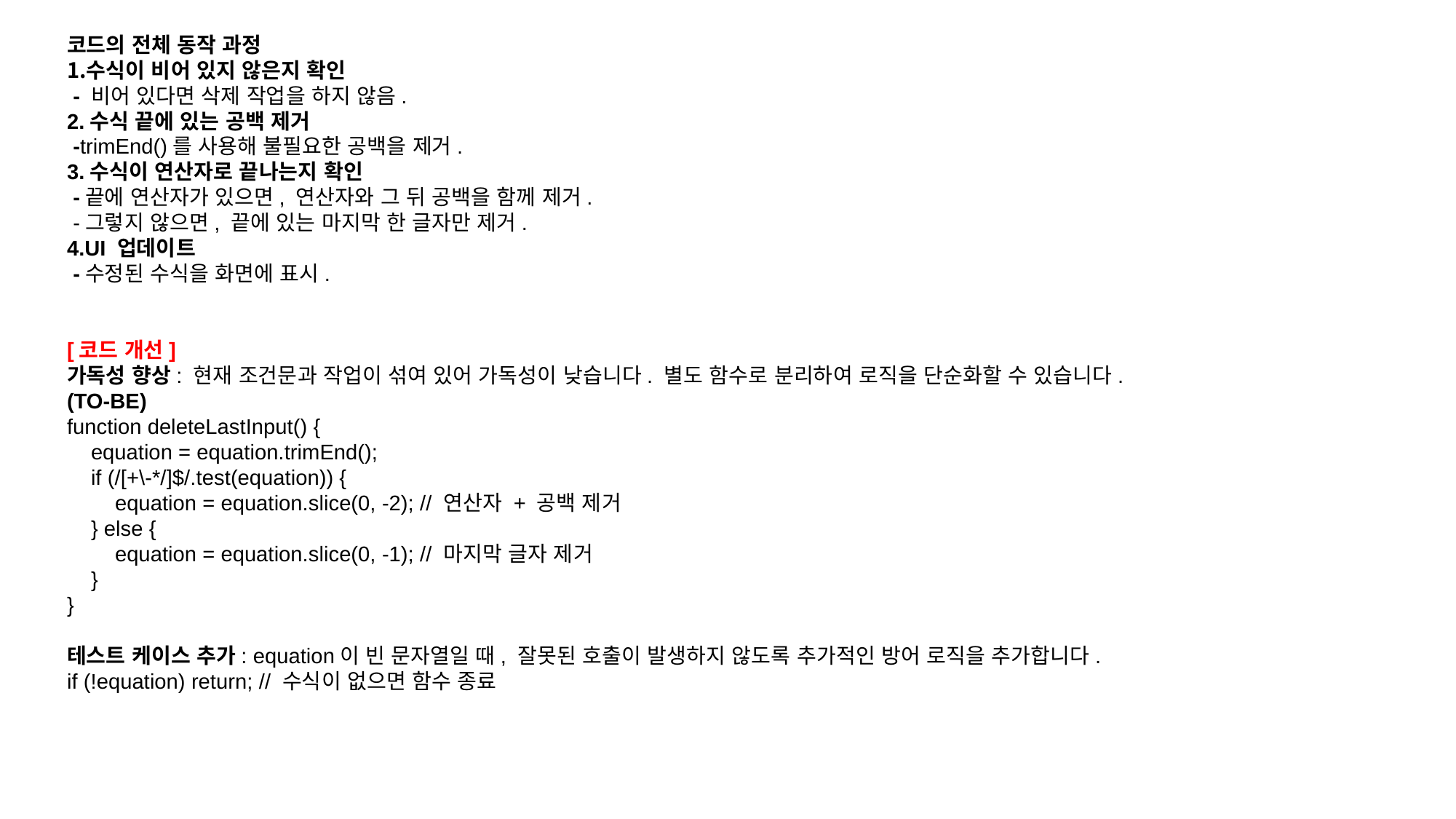

코드의 전체 동작 과정
수식이 비어 있지 않은지 확인
 - 비어 있다면 삭제 작업을 하지 않음.
2.수식 끝에 있는 공백 제거
 -trimEnd()를 사용해 불필요한 공백을 제거.
3.수식이 연산자로 끝나는지 확인
 -끝에 연산자가 있으면, 연산자와 그 뒤 공백을 함께 제거.
 -그렇지 않으면, 끝에 있는 마지막 한 글자만 제거.
4.UI 업데이트
 -수정된 수식을 화면에 표시.

[코드 개선]
가독성 향상: 현재 조건문과 작업이 섞여 있어 가독성이 낮습니다. 별도 함수로 분리하여 로직을 단순화할 수 있습니다.
(TO-BE)
function deleteLastInput() {
    equation = equation.trimEnd();
    if (/[+\-*/]$/.test(equation)) {
        equation = equation.slice(0, -2); // 연산자 + 공백 제거
    } else {
        equation = equation.slice(0, -1); // 마지막 글자 제거
    }
}

테스트 케이스 추가: equation이 빈 문자열일 때, 잘못된 호출이 발생하지 않도록 추가적인 방어 로직을 추가합니다.
if (!equation) return; // 수식이 없으면 함수 종료